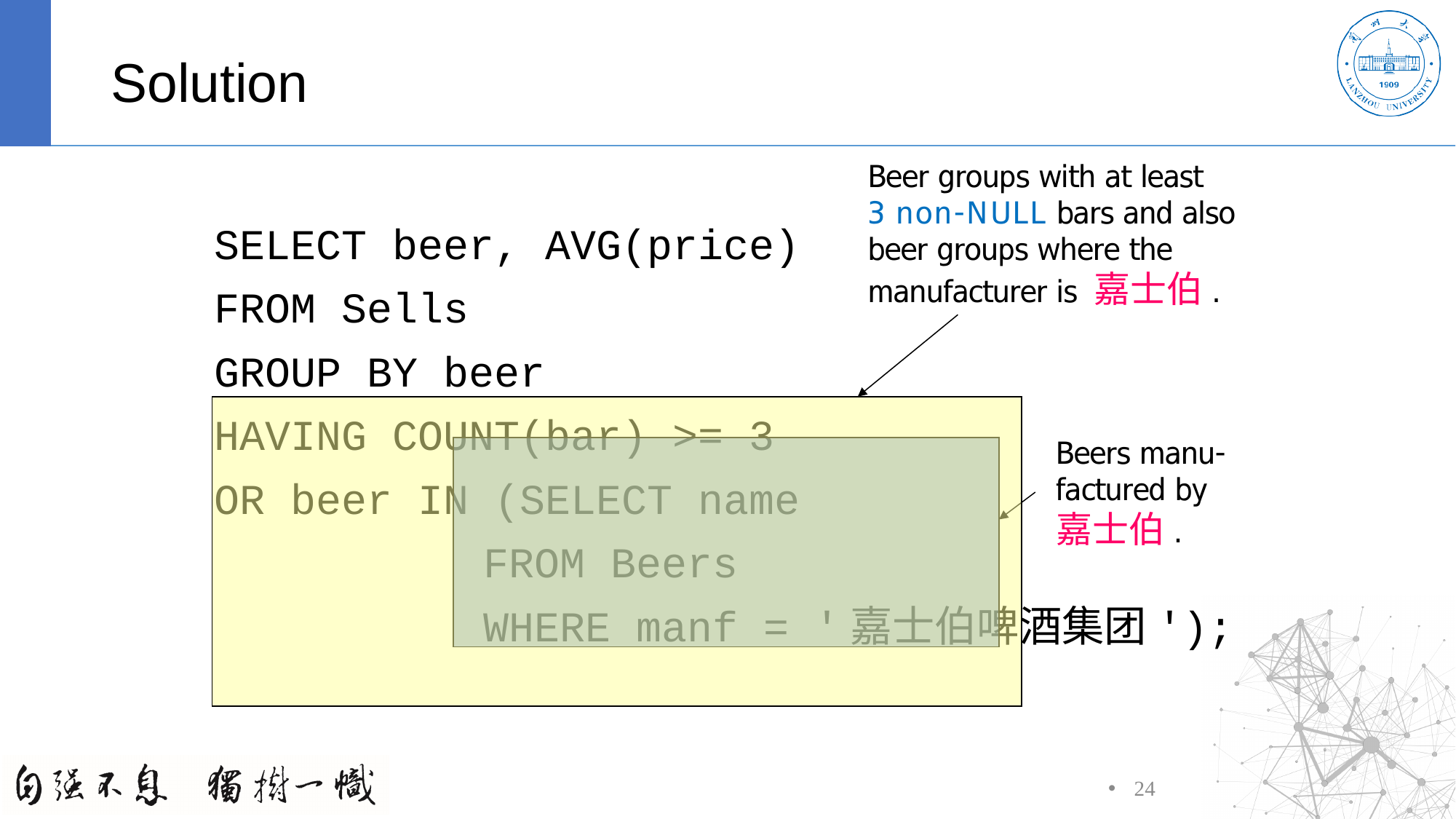

# Solution
Beer groups with at least
3 non-NULL bars and also
beer groups where the
manufacturer is 嘉士伯.

SELECT beer, AVG(price)
FROM Sells
GROUP BY beer
HAVING COUNT(bar) >= 3
OR beer IN (SELECT name
		  FROM Beers
		  WHERE manf = '嘉士伯啤酒集团');
Beers manu-
factured by
嘉士伯.

24